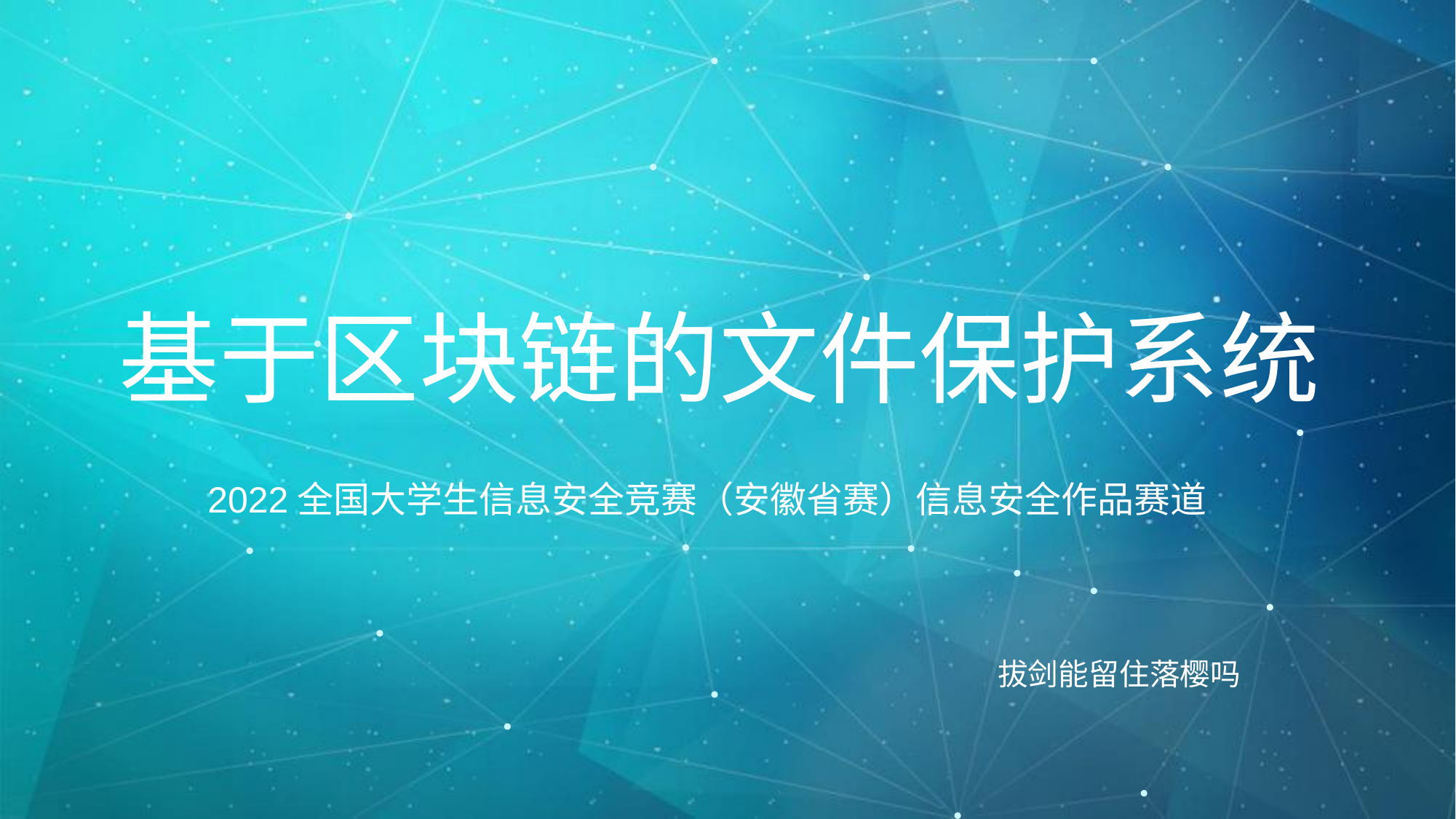

# 基于区块链的文件保护系统
2022全国大学生信息安全竞赛（安徽省赛）信息安全作品赛道
拔剑能留住落樱吗